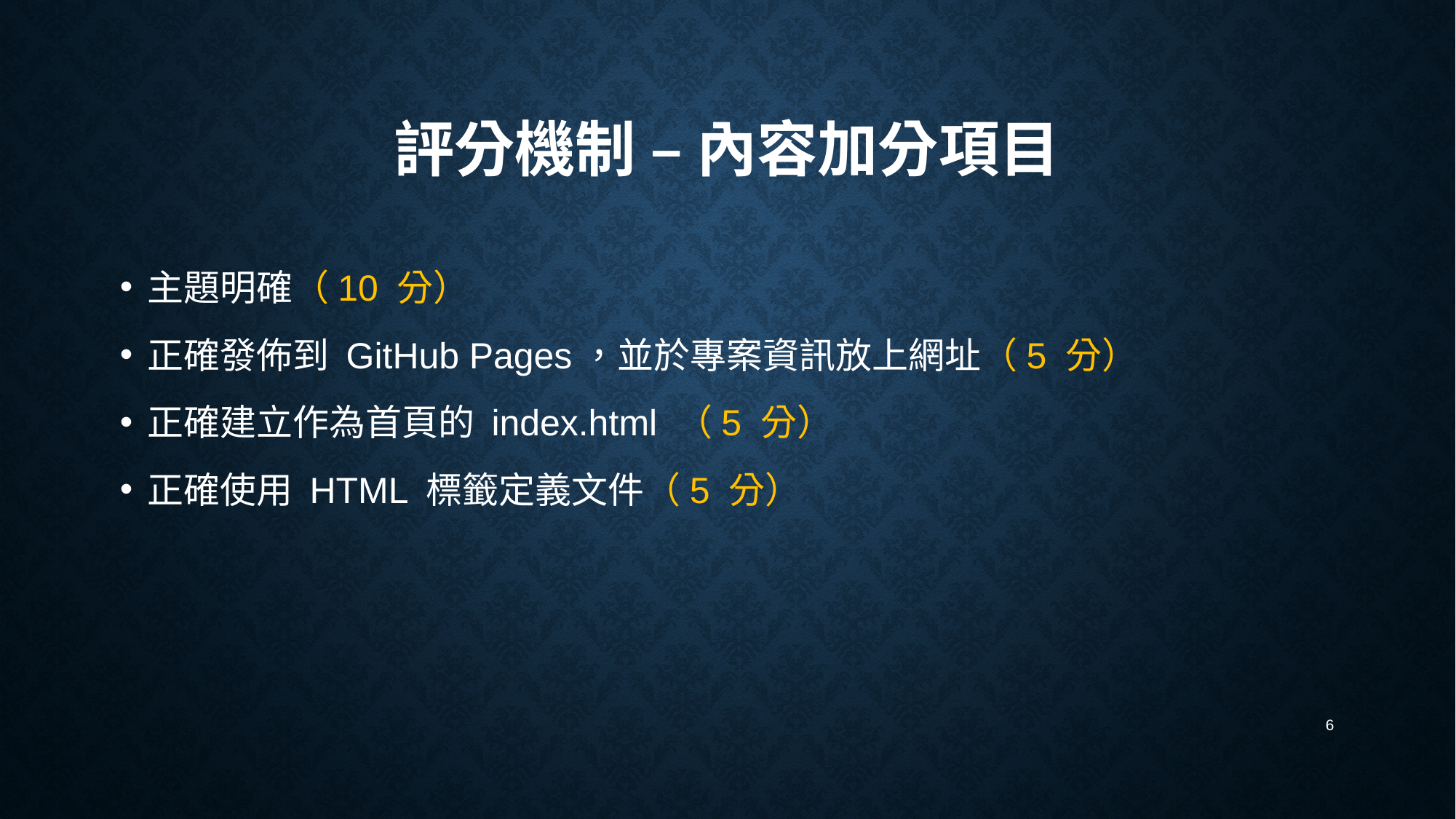

# 評分機制 – 內容加分項目
主題明確（10 分）
正確發佈到 GitHub Pages，並於專案資訊放上網址（5 分）
正確建立作為首頁的 index.html （5 分）
正確使用 HTML 標籤定義文件（5 分）

6